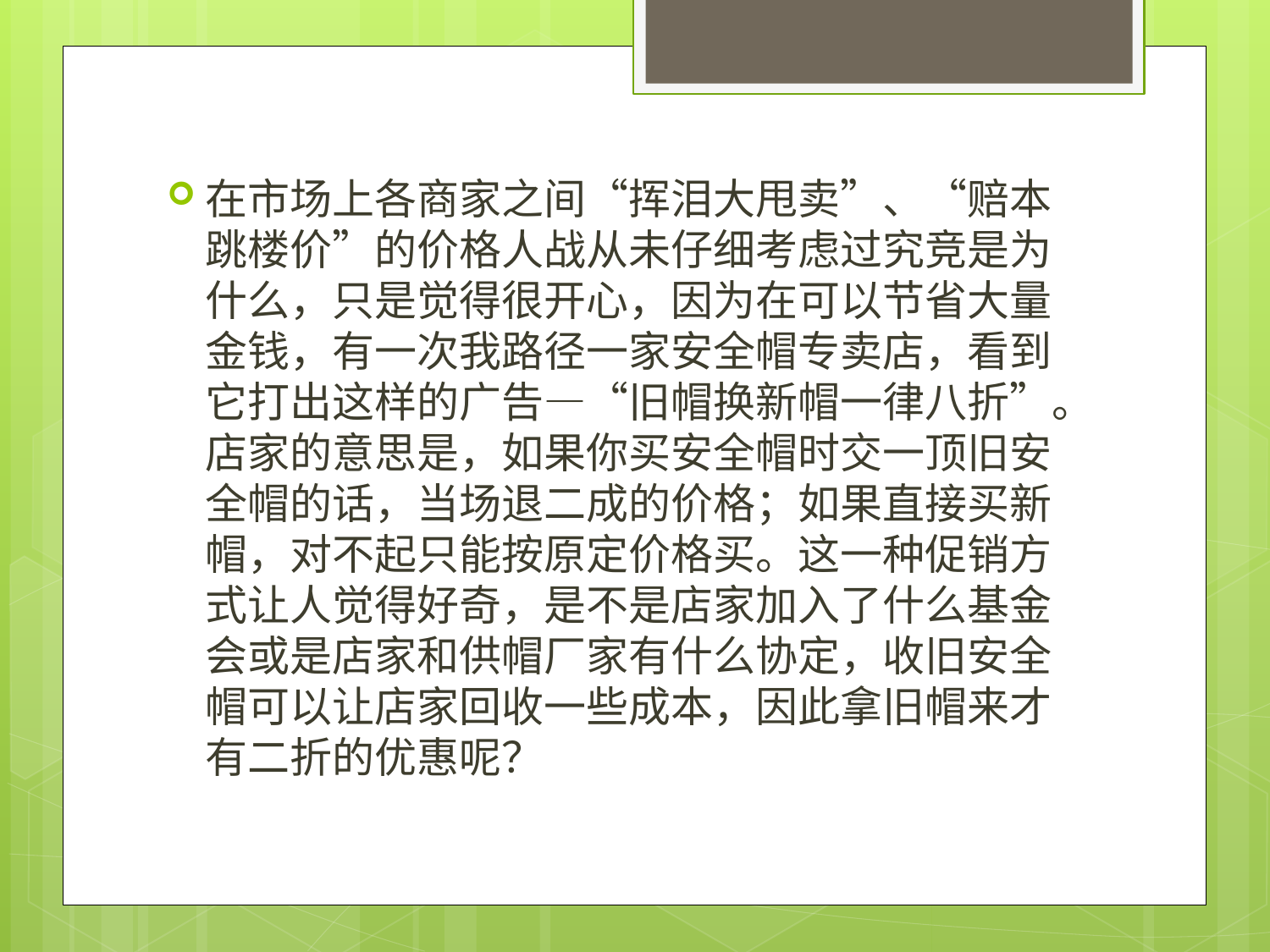

在市场上各商家之间“挥泪大甩卖”、“赔本跳楼价”的价格人战从未仔细考虑过究竞是为什么，只是觉得很开心，因为在可以节省大量金钱，有一次我路径一家安全帽专卖店，看到它打出这样的广告—“旧帽换新帽一律八折”。店家的意思是，如果你买安全帽时交一顶旧安全帽的话，当场退二成的价格；如果直接买新帽，对不起只能按原定价格买。这一种促销方式让人觉得好奇，是不是店家加入了什么基金会或是店家和供帽厂家有什么协定，收旧安全帽可以让店家回收一些成本，因此拿旧帽来才有二折的优惠呢？